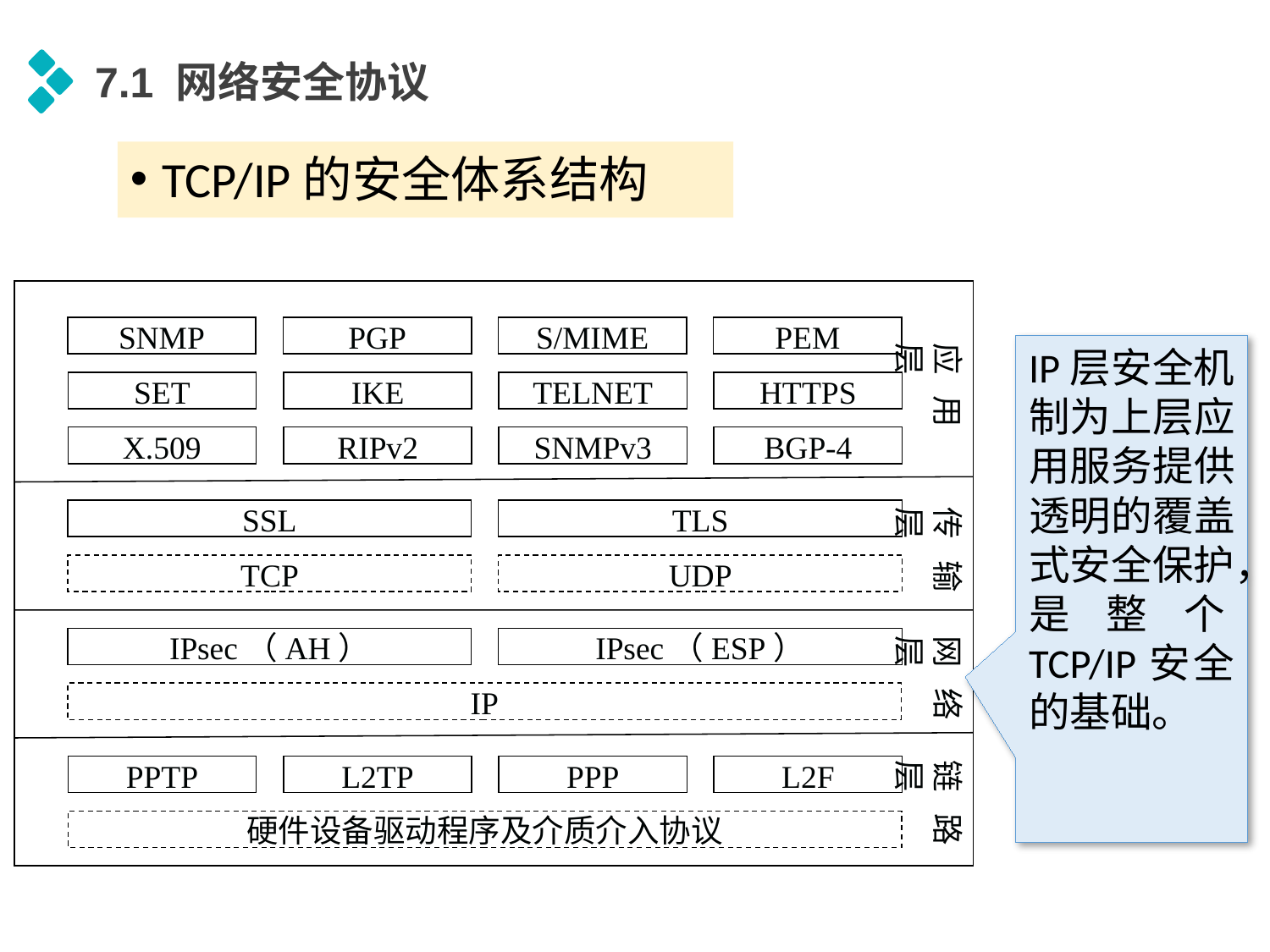

7.1 网络安全协议

TCP/IP的安全体系结构

SNMP
PGP
S/MIME
PEM
应用层
SET
IKE
TELNET
HTTPS
X.509
RIPv2
SNMPv3
BGP-4

传输层
SSL
TLS
TCP
UDP

网络层
IPsec（AH）
IPsec（ESP）
IP

链路层
PPTP
L2TP
PPP
L2F
硬件设备驱动程序及介质介入协议
IP层安全机制为上层应用服务提供透明的覆盖式安全保护，是整个TCP/IP安全的基础。